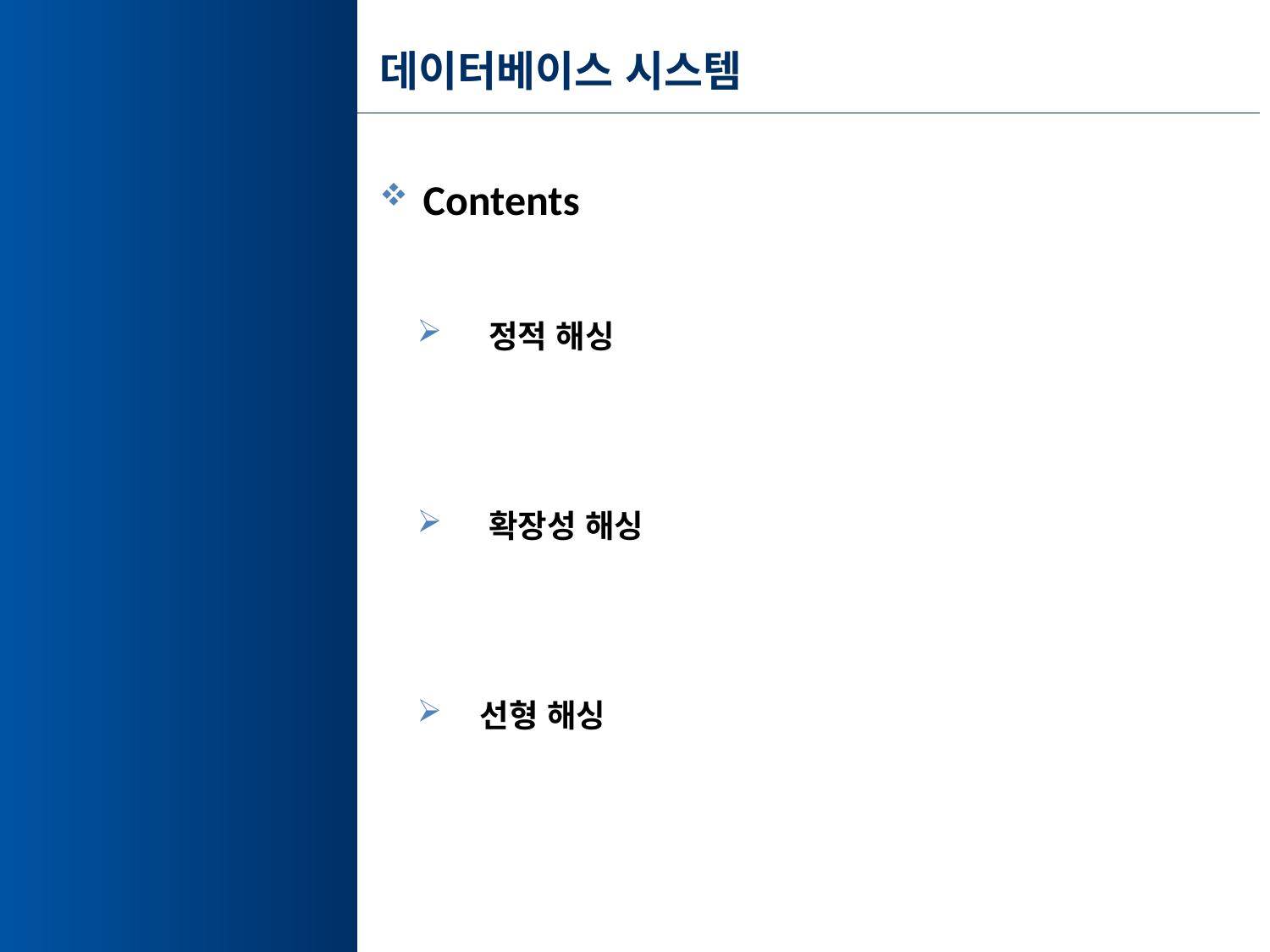

# 데이터베이스 시스템
  Contents

   정적 해싱

   확장성 해싱

  선형 해싱